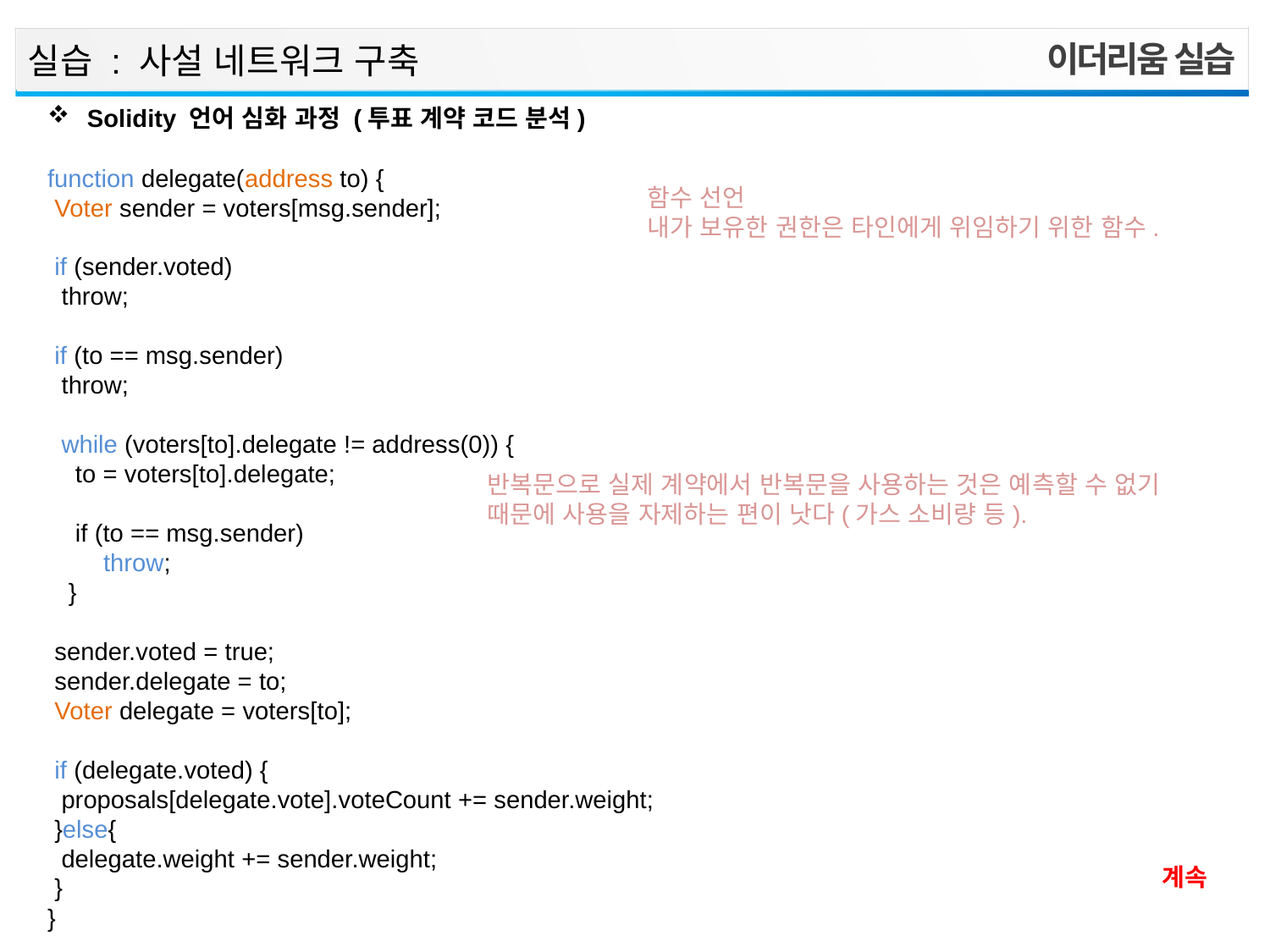

이더리움 실습
실습 : 사설 네트워크 구축
Solidity 언어 심화 과정 (투표 계약 코드 분석)
function delegate(address to) {
 Voter sender = voters[msg.sender];

 if (sender.voted)
  throw;

 if (to == msg.sender)
  throw;

  while (voters[to].delegate != address(0)) {
    to = voters[to].delegate;

    if (to == msg.sender)
        throw;
   }

 sender.voted = true;
 sender.delegate = to;
 Voter delegate = voters[to];

 if (delegate.voted) {
  proposals[delegate.vote].voteCount += sender.weight;
 }else{
  delegate.weight += sender.weight;
 }
}

함수 선언
내가 보유한 권한은 타인에게 위임하기 위한 함수.
반복문으로 실제 계약에서 반복문을 사용하는 것은 예측할 수 없기 때문에 사용을 자제하는 편이 낫다(가스 소비량 등).
계속